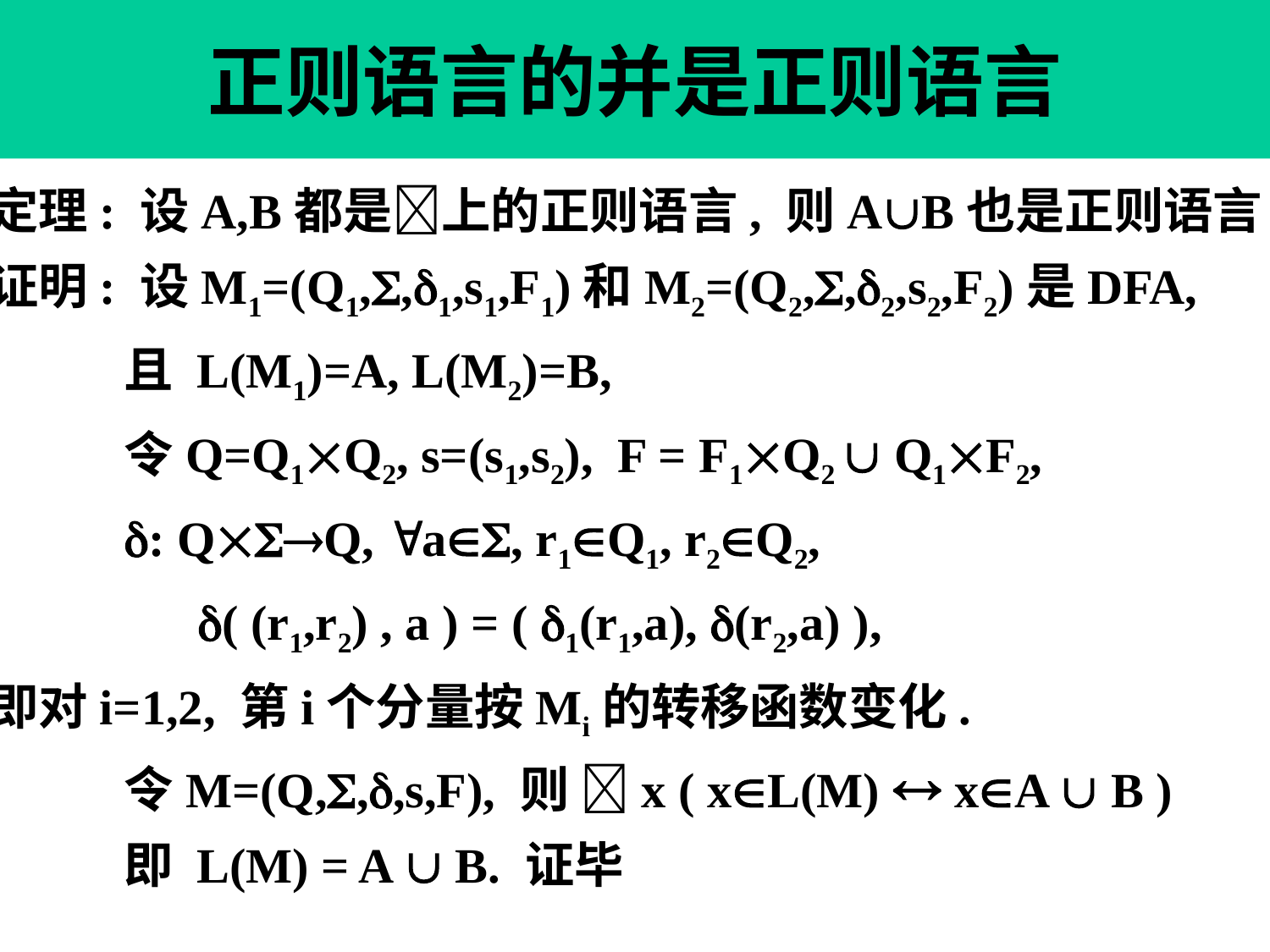

# 正则语言的并是正则语言
定理: 设A,B都是Σ上的正则语言, 则A∪B也是正则语言.
证明: 设M1=(Q1,Σ,δ1,s1,F1)和M2=(Q2,Σ,δ2,s2,F2)是DFA,
           且 L(M1)=A, L(M2)=B,
           令Q=Q1×Q2, s=(s1,s2),  F = F1×Q2 ∪ Q1×F2,
           δ: Q×Σ→Q, ∀a∈Σ, r1∈Q1, r2∈Q2,
                 δ( (r1,r2) , a ) = ( δ1(r1,a), δ(r2,a) ),
即对i=1,2, 第i个分量按Mi的转移函数变化.
           令M=(Q,Σ,δ,s,F), 则 ∀x ( x∈L(M) ↔ x∈A ∪ B )
           即 L(M) = A ∪ B. 证毕